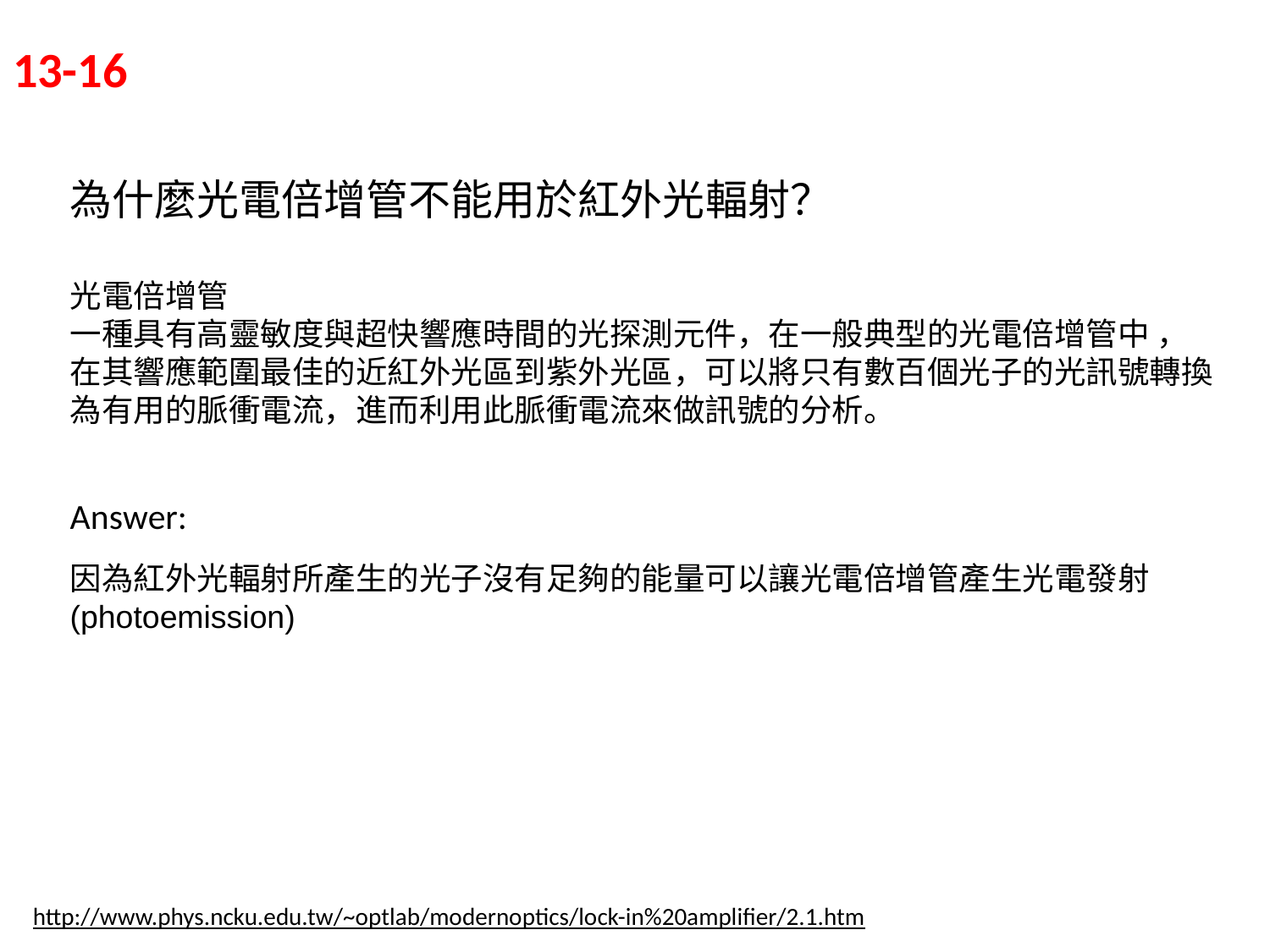

# 13-16
為什麼光電倍增管不能用於紅外光輻射？
光電倍增管
一種具有高靈敏度與超快響應時間的光探測元件，在一般典型的光電倍增管中 ，在其響應範圍最佳的近紅外光區到紫外光區，可以將只有數百個光子的光訊號轉換為有用的脈衝電流，進而利用此脈衝電流來做訊號的分析。
Answer:
因為紅外光輻射所產生的光子沒有足夠的能量可以讓光電倍增管產生光電發射(photoemission)
http://www.phys.ncku.edu.tw/~optlab/modernoptics/lock-in%20amplifier/2.1.htm